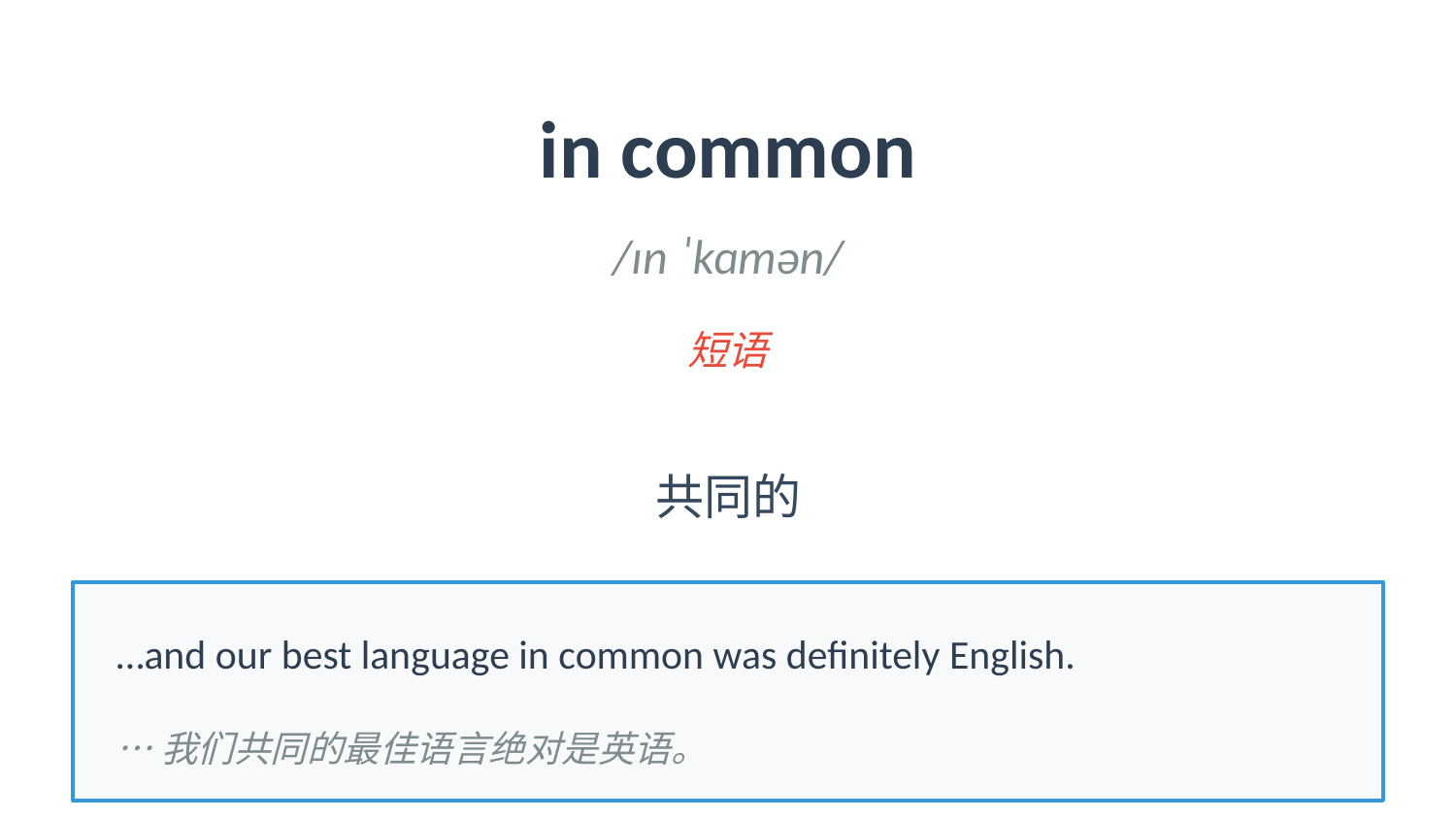

in common
/ɪn ˈkɑmən/
短语
共同的

…and our best language in common was definitely English.

…我们共同的最佳语言绝对是英语。